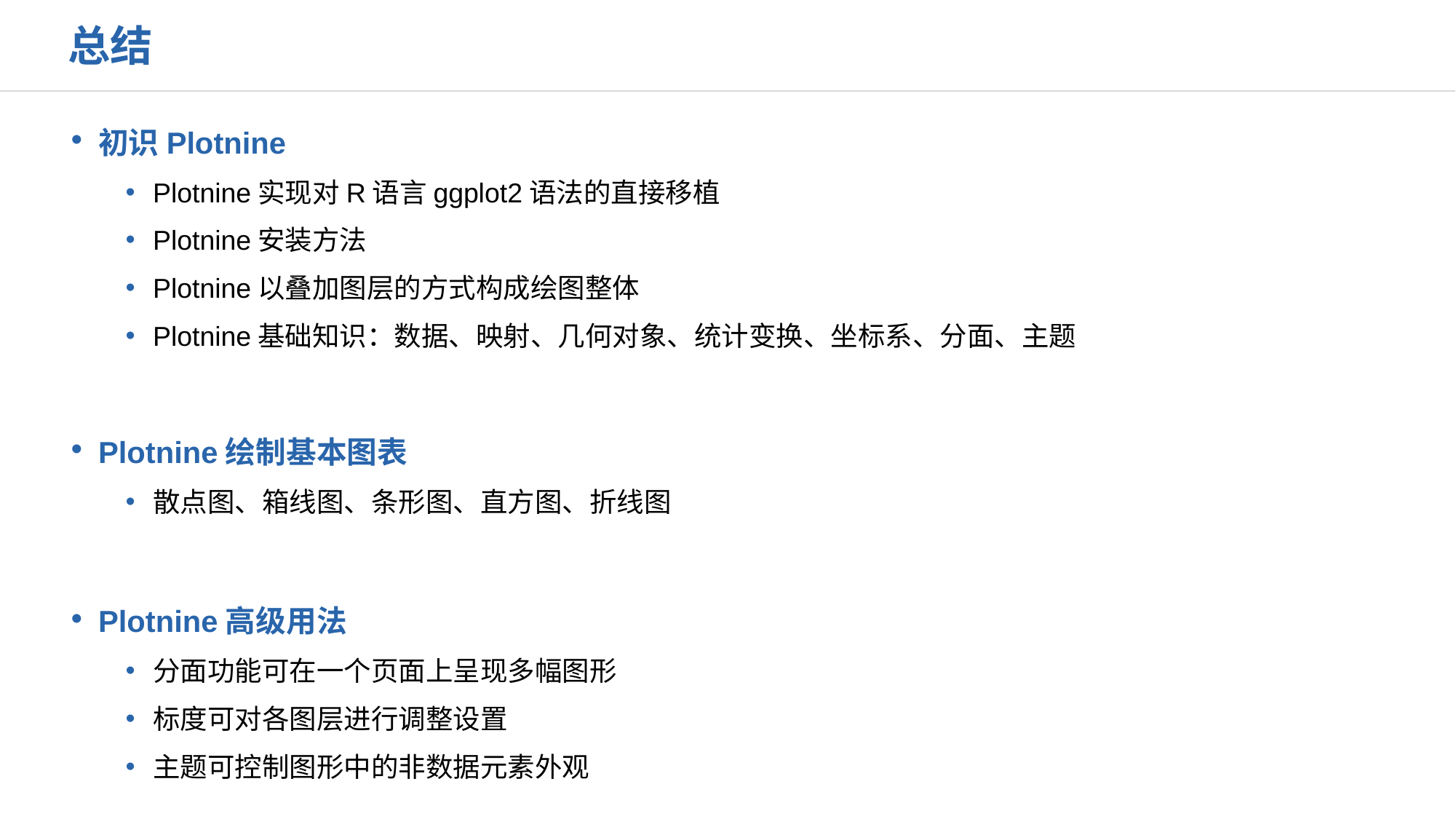

总结
初识Plotnine
Plotnine实现对R语言ggplot2语法的直接移植
Plotnine安装方法
Plotnine以叠加图层的方式构成绘图整体
Plotnine基础知识：数据、映射、几何对象、统计变换、坐标系、分面、主题

Plotnine绘制基本图表
散点图、箱线图、条形图、直方图、折线图

Plotnine高级用法
分面功能可在一个页面上呈现多幅图形
标度可对各图层进行调整设置
主题可控制图形中的非数据元素外观